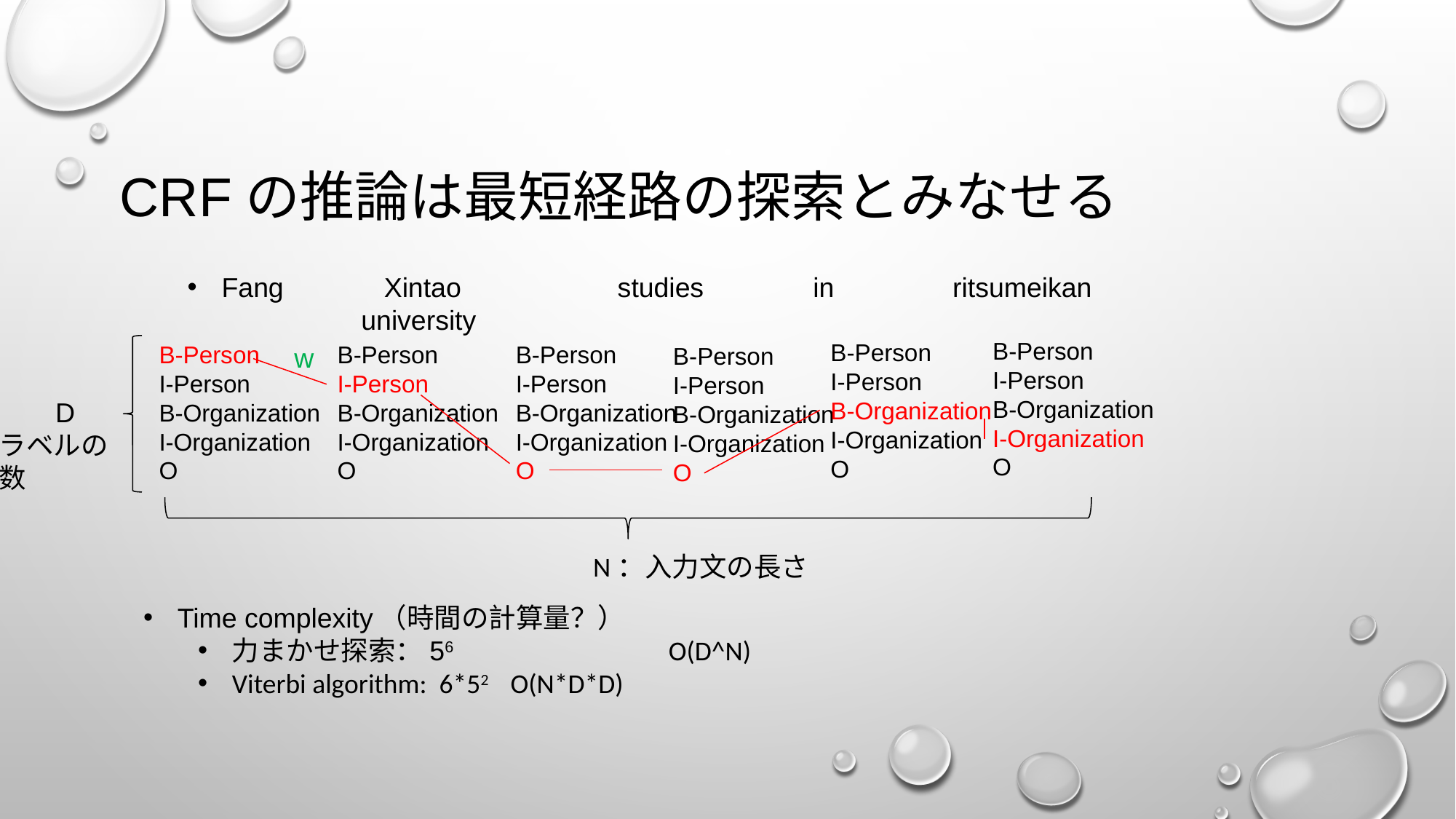

# CRFの推論は最短経路の探索とみなせる
Fang 	       Xintao 	         studies 	      in 	          ritsumeikan 	    university
B-Person
I-Person
B-Organization
I-Organization
O
B-Person
I-Person
B-Organization
I-Organization
O
B-Person
I-Person
B-Organization
I-Organization
O
B-Person
I-Person
B-Organization
I-Organization
O
B-Person
I-Person
B-Organization
I-Organization
O

w
B-Person
I-Person
B-Organization
I-Organization
O
D
ラベルの数
N：入力文の長さ
Time complexity（時間の計算量？）
力まかせ探索：56		O(D^N)
Viterbi algorithm:  6*52      O(N*D*D)